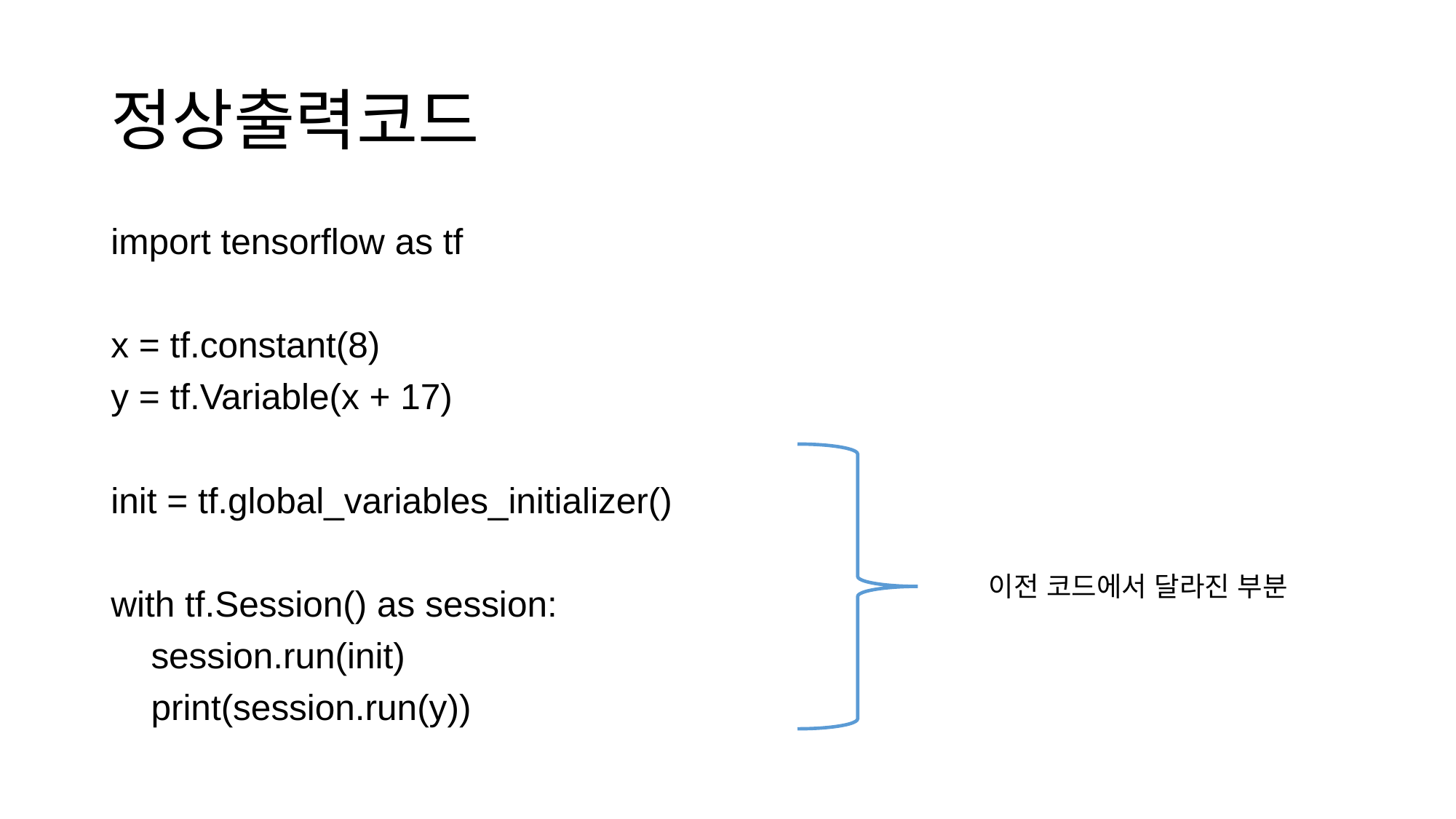

# 정상출력코드
import tensorflow as tf

x = tf.constant(8)
y = tf.Variable(x + 17)

init = tf.global_variables_initializer()

with tf.Session() as session:
    session.run(init)
    print(session.run(y))

이전 코드에서 달라진 부분